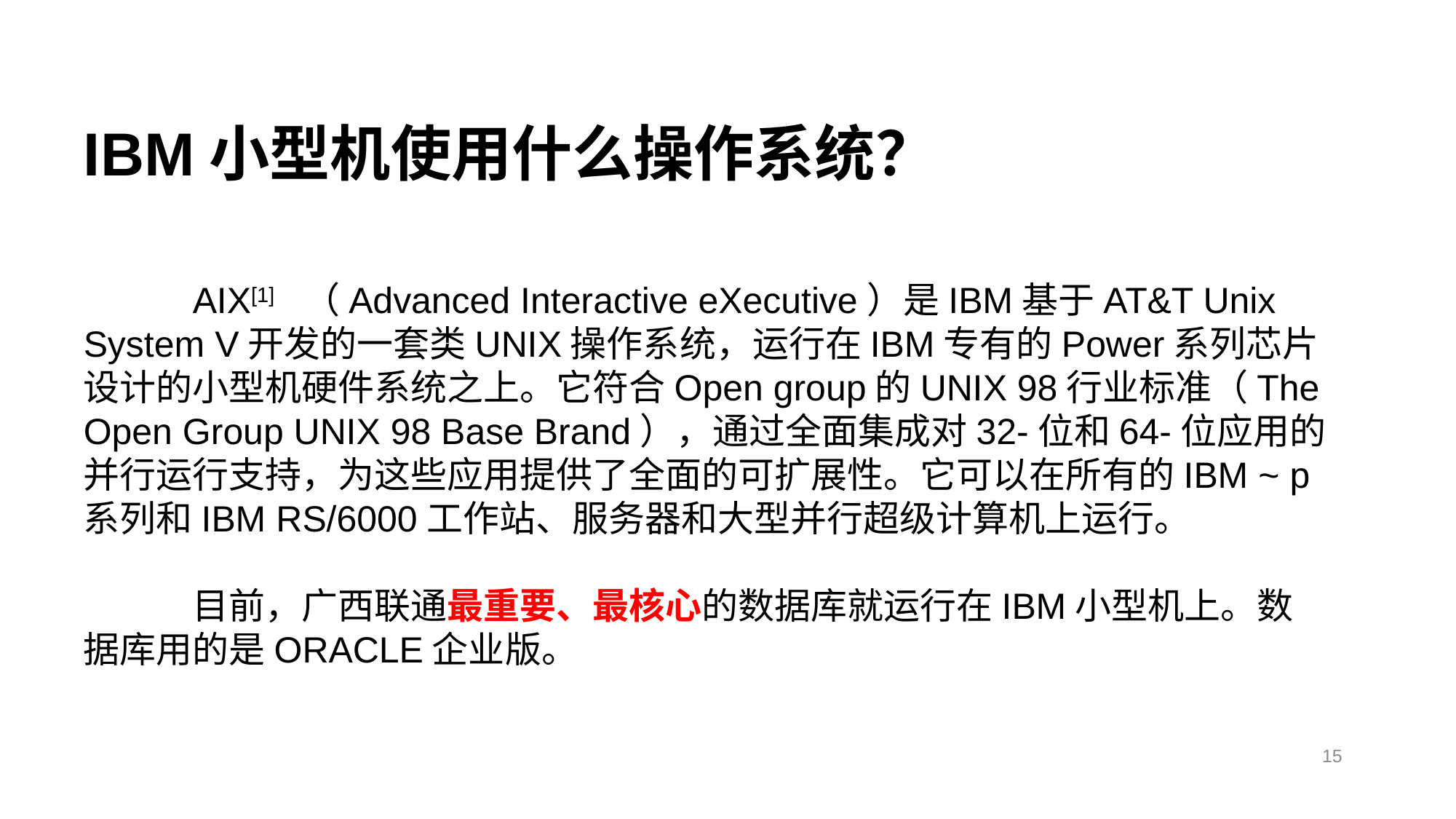

# IBM小型机使用什么操作系统？
	AIX[1]  （Advanced Interactive eXecutive）是IBM基于AT&T Unix System V开发的一套类UNIX操作系统，运行在IBM专有的Power系列芯片设计的小型机硬件系统之上。它符合Open group的UNIX 98行业标准（The Open Group UNIX 98 Base Brand），通过全面集成对32-位和64-位应用的并行运行支持，为这些应用提供了全面的可扩展性。它可以在所有的IBM ~ p系列和IBM RS/6000工作站、服务器和大型并行超级计算机上运行。

	目前，广西联通最重要、最核心的数据库就运行在IBM小型机上。数据库用的是ORACLE企业版。
15